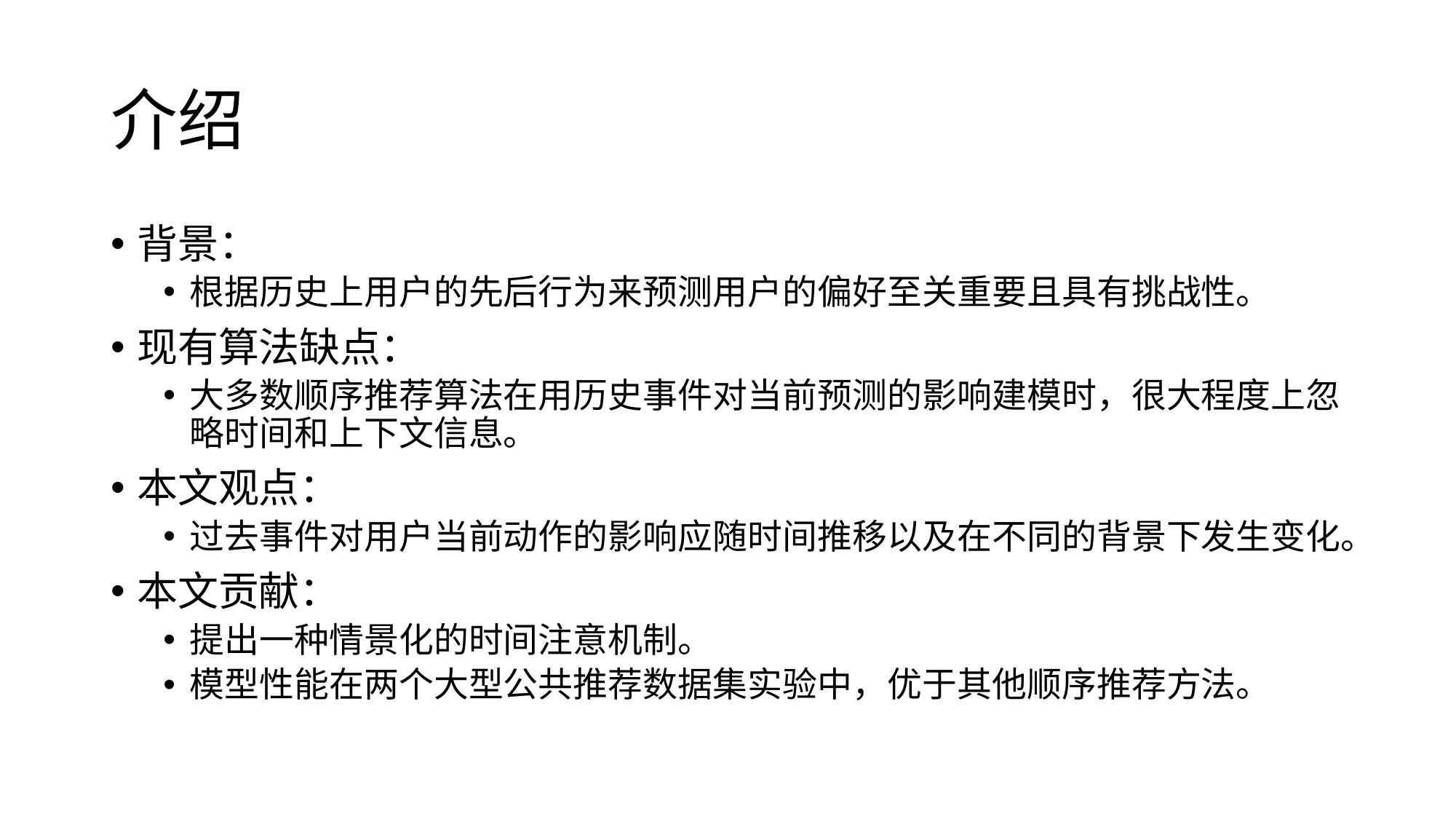

# 介绍
背景：
根据历史上用户的先后行为来预测用户的偏好至关重要且具有挑战性。
现有算法缺点：
大多数顺序推荐算法在用历史事件对当前预测的影响建模时，很大程度上忽略时间和上下文信息。
本文观点：
过去事件对用户当前动作的影响应随时间推移以及在不同的背景下发生变化。
本文贡献：
提出一种情景化的时间注意机制。
模型性能在两个大型公共推荐数据集实验中，优于其他顺序推荐方法。